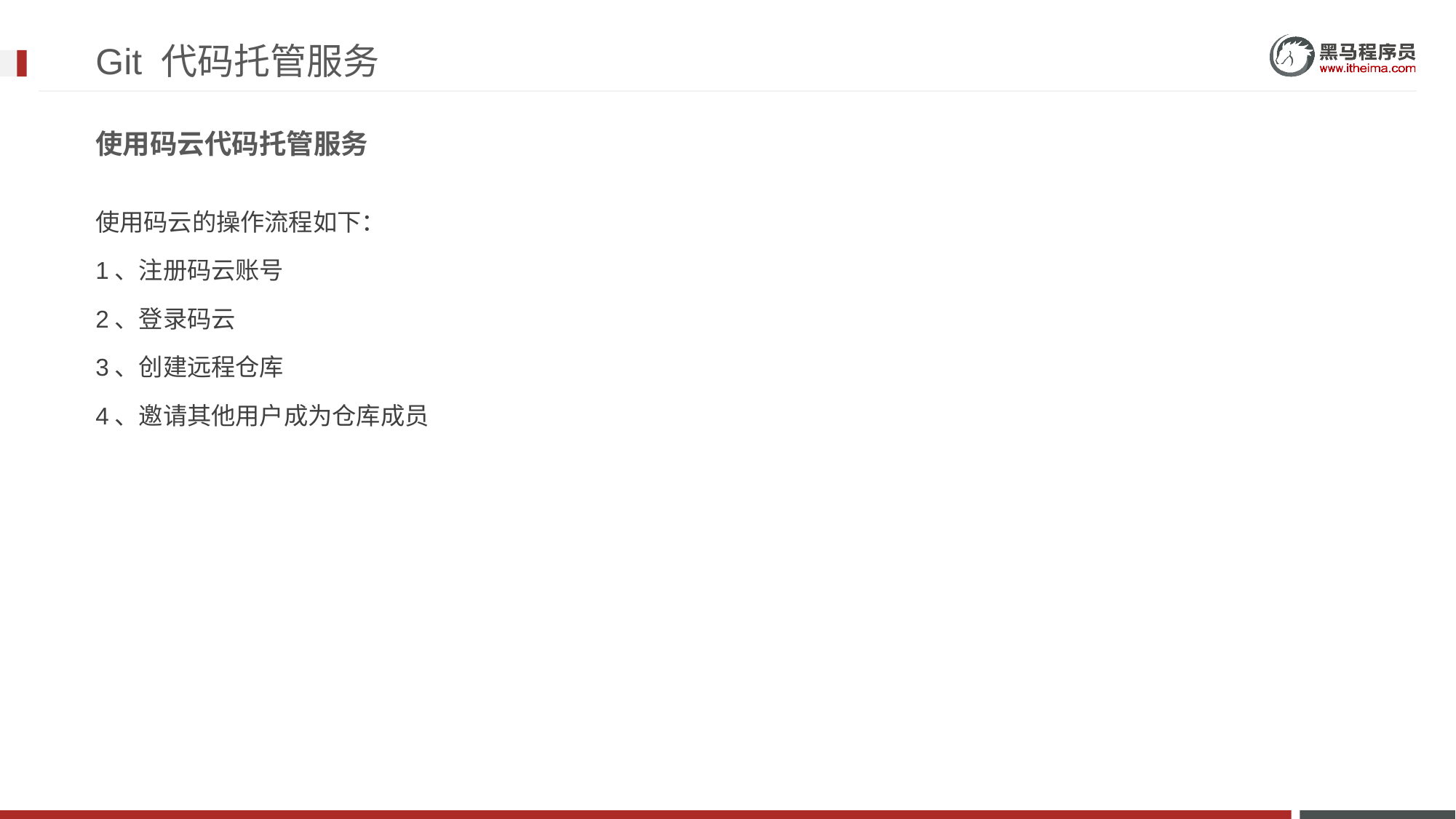

# Git 代码托管服务
使用码云代码托管服务
使用码云的操作流程如下：
1、注册码云账号
2、登录码云
3、创建远程仓库
4、邀请其他用户成为仓库成员